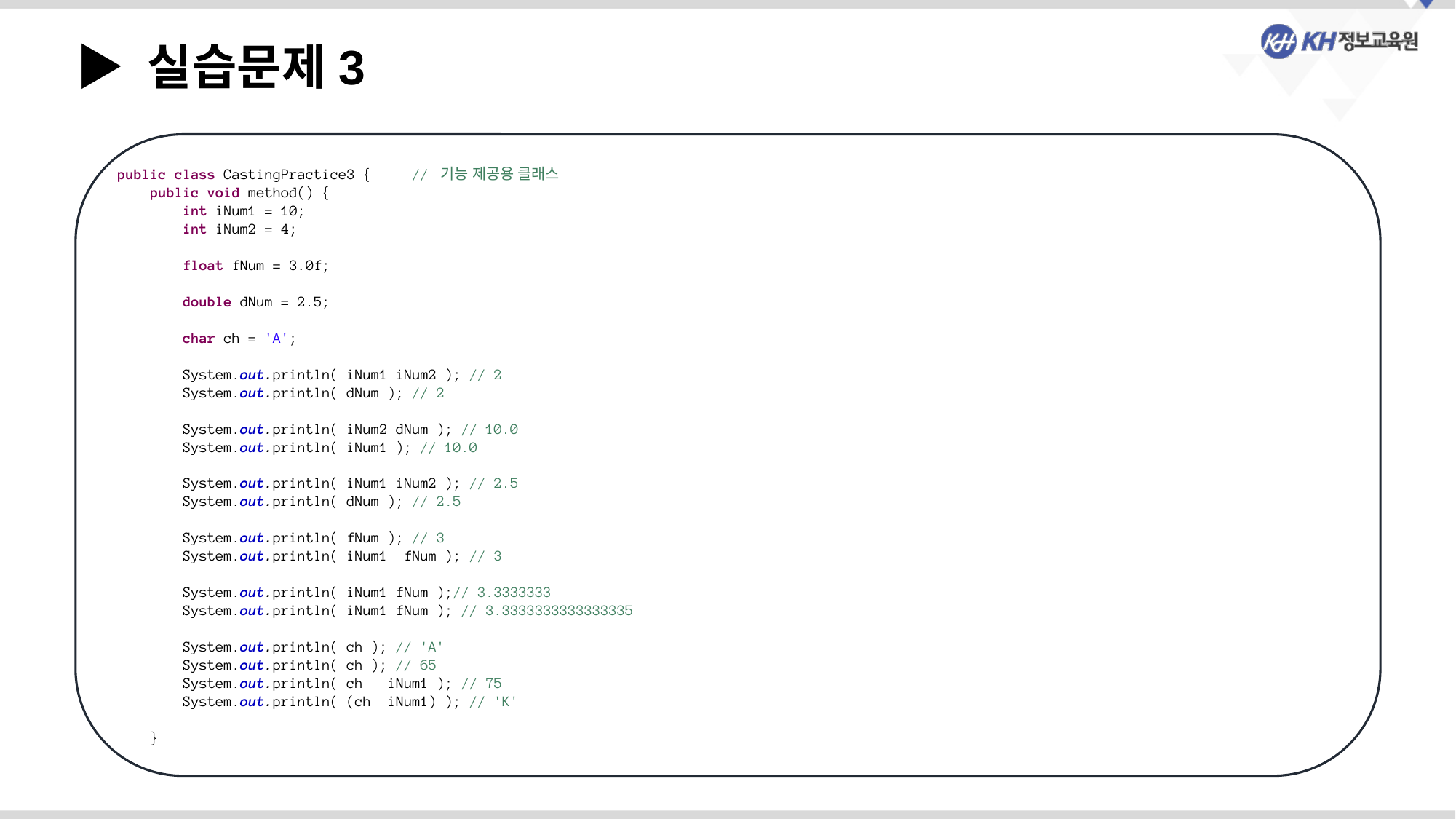

▶ 실습문제3
public class CastingPractice3 {     // 기능 제공용 클래스
    public void method() {
        int iNum1 = 10;
        int iNum2 = 4;

        float fNum = 3.0f;

        double dNum = 2.5;

        char ch = 'A';

        System.out.println( iNum1 iNum2 ); // 2
        System.out.println( dNum ); // 2

        System.out.println( iNum2 dNum ); // 10.0
        System.out.println( iNum1 ); // 10.0

        System.out.println( iNum1 iNum2 ); // 2.5
        System.out.println( dNum ); // 2.5

        System.out.println( fNum ); // 3
        System.out.println( iNum1  fNum ); // 3

        System.out.println( iNum1 fNum );// 3.3333333
        System.out.println( iNum1 fNum ); // 3.3333333333333335

        System.out.println( ch ); // 'A'
        System.out.println( ch ); // 65
        System.out.println( ch   iNum1 ); // 75
        System.out.println( (ch  iNum1) ); // 'K'

    }